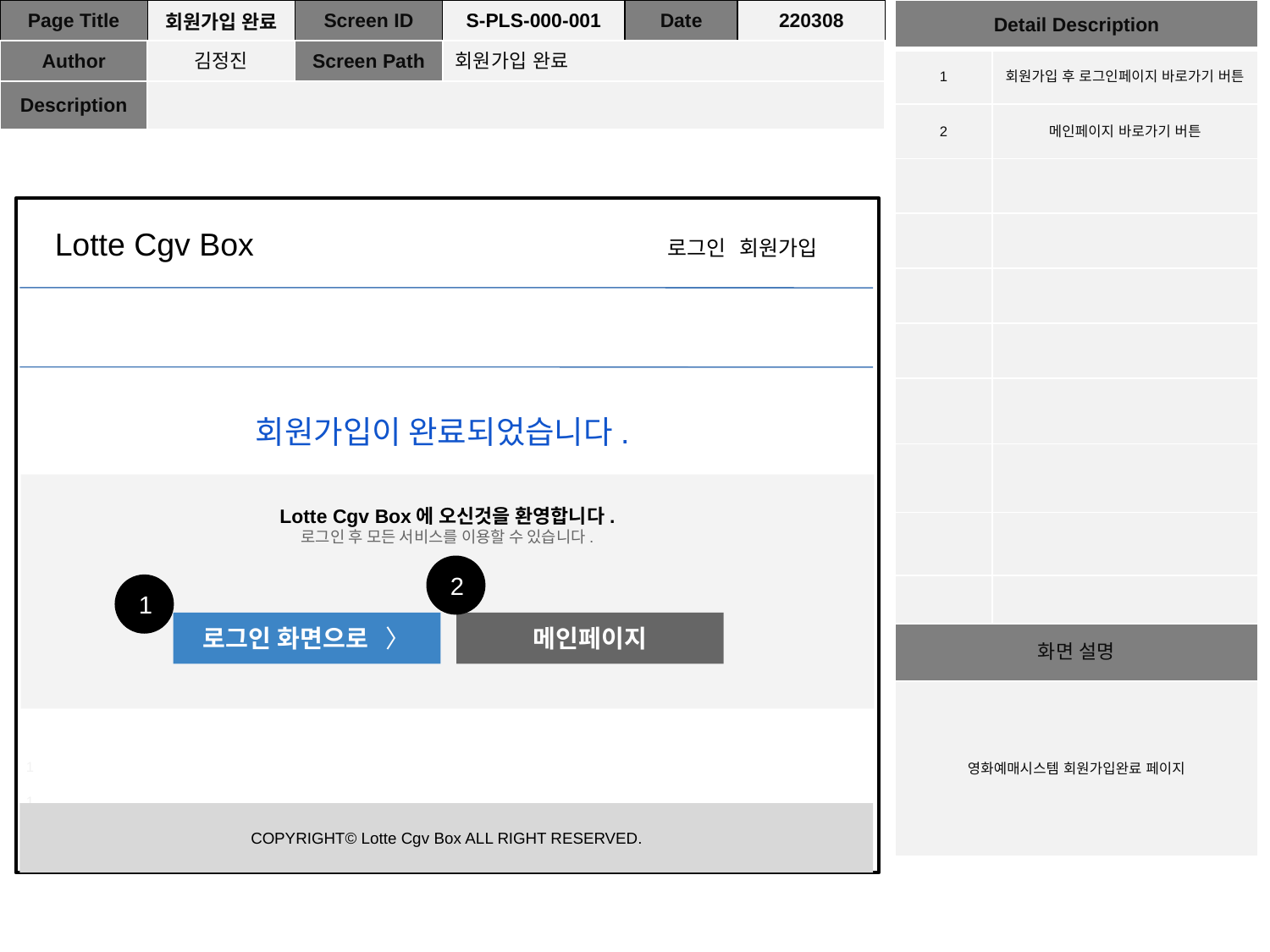

| Page Title | 회원가입 완료 | Screen ID | S-PLS-000-001 | Date | 220308 |
| --- | --- | --- | --- | --- | --- |
| Author | 김정진 | Screen Path | 회원가입 완료 |  |  |
| Description |  |  |  |  |  |
| Detail Description |  |
| --- | --- |
| 1 | 회원가입 후 로그인페이지 바로가기 버튼 |
| 2 | 메인페이지 바로가기 버튼 |
|  |  |
|  |  |
|  |  |
|  |  |
|  |  |
|  |  |
|  |  |
|  |  |
| 화면 설명 |  |
| 영화예매시스템 회원가입완료 페이지 |  |

Lotte Cgv Box
로그인   회원가입
회원가입이 완료되었습니다.

Lotte Cgv Box에 오신것을 환영합니다.
로그인 후 모든 서비스를 이용할 수 있습니다.

2
1
로그인 화면으로   〉
메인페이지
1
1

COPYRIGHT© Lotte Cgv Box ALL RIGHT RESERVED.